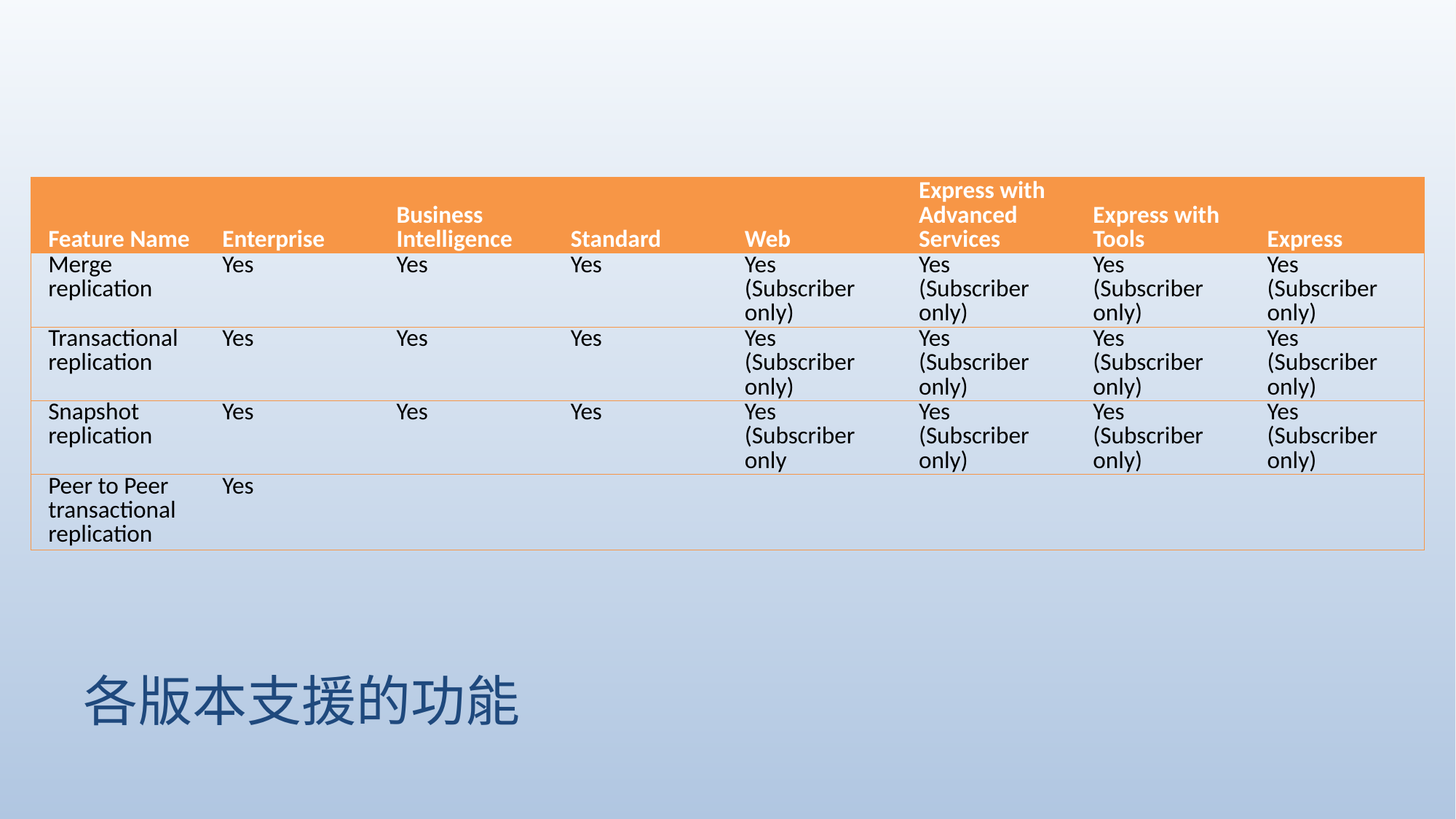

| Feature Name | Enterprise | Business Intelligence | Standard | Web | Express with Advanced Services | Express with Tools | Express |
| --- | --- | --- | --- | --- | --- | --- | --- |
| Merge replication | Yes | Yes | Yes | Yes (Subscriber only) | Yes (Subscriber only) | Yes (Subscriber only) | Yes (Subscriber only) |
| Transactional replication | Yes | Yes | Yes | Yes (Subscriber only) | Yes (Subscriber only) | Yes (Subscriber only) | Yes (Subscriber only) |
| Snapshot replication | Yes | Yes | Yes | Yes (Subscriber only | Yes (Subscriber only) | Yes (Subscriber only) | Yes (Subscriber only) |
| Peer to Peer transactional replication | Yes |  |  |  |  |  |  |
# 各版本支援的功能